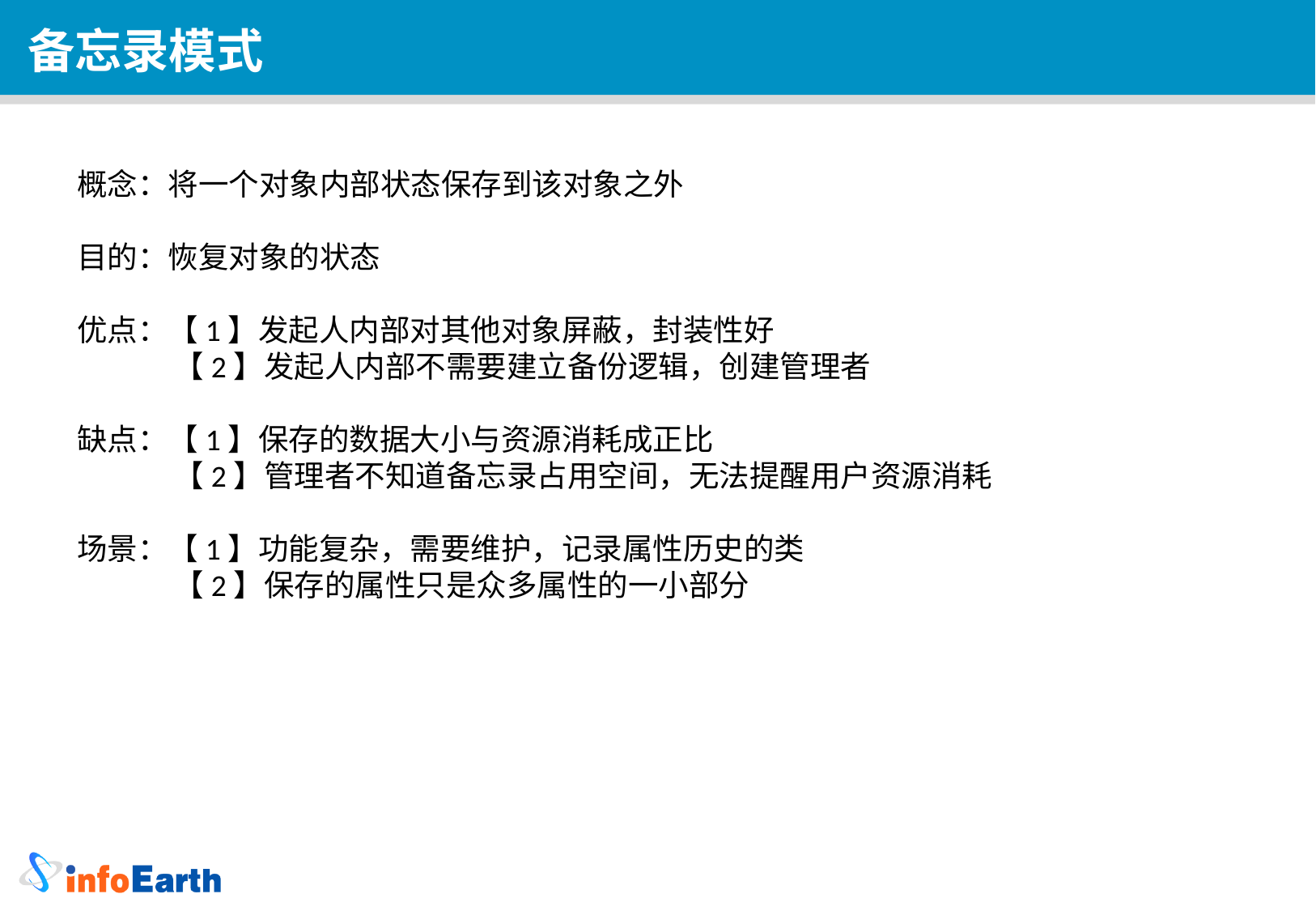

备忘录模式
概念：将一个对象内部状态保存到该对象之外

目的：恢复对象的状态

优点：【1】发起人内部对其他对象屏蔽，封装性好
             【2】发起人内部不需要建立备份逻辑，创建管理者

缺点：【1】保存的数据大小与资源消耗成正比
             【2】管理者不知道备忘录占用空间，无法提醒用户资源消耗

场景：【1】功能复杂，需要维护，记录属性历史的类
             【2】保存的属性只是众多属性的一小部分